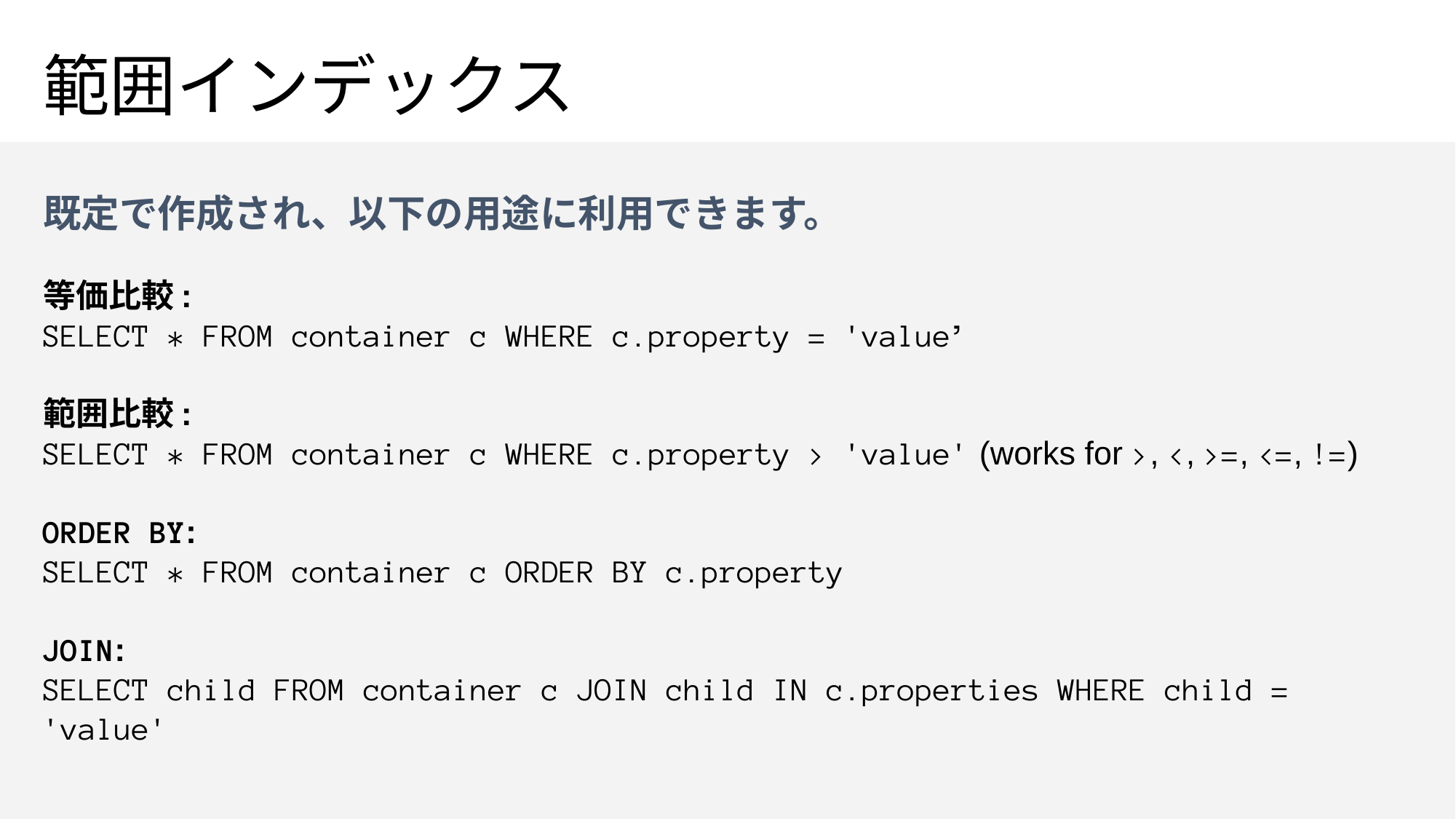

# 範囲インデックス
既定で作成され、以下の用途に利用できます。

等価比較:
SELECT * FROM container c WHERE c.property = 'value’

範囲比較:
SELECT * FROM container c WHERE c.property > 'value' (works for >, <, >=, <=, !=)

ORDER BY:
SELECT * FROM container c ORDER BY c.property

JOIN:
SELECT child FROM container c JOIN child IN c.properties WHERE child = 'value'